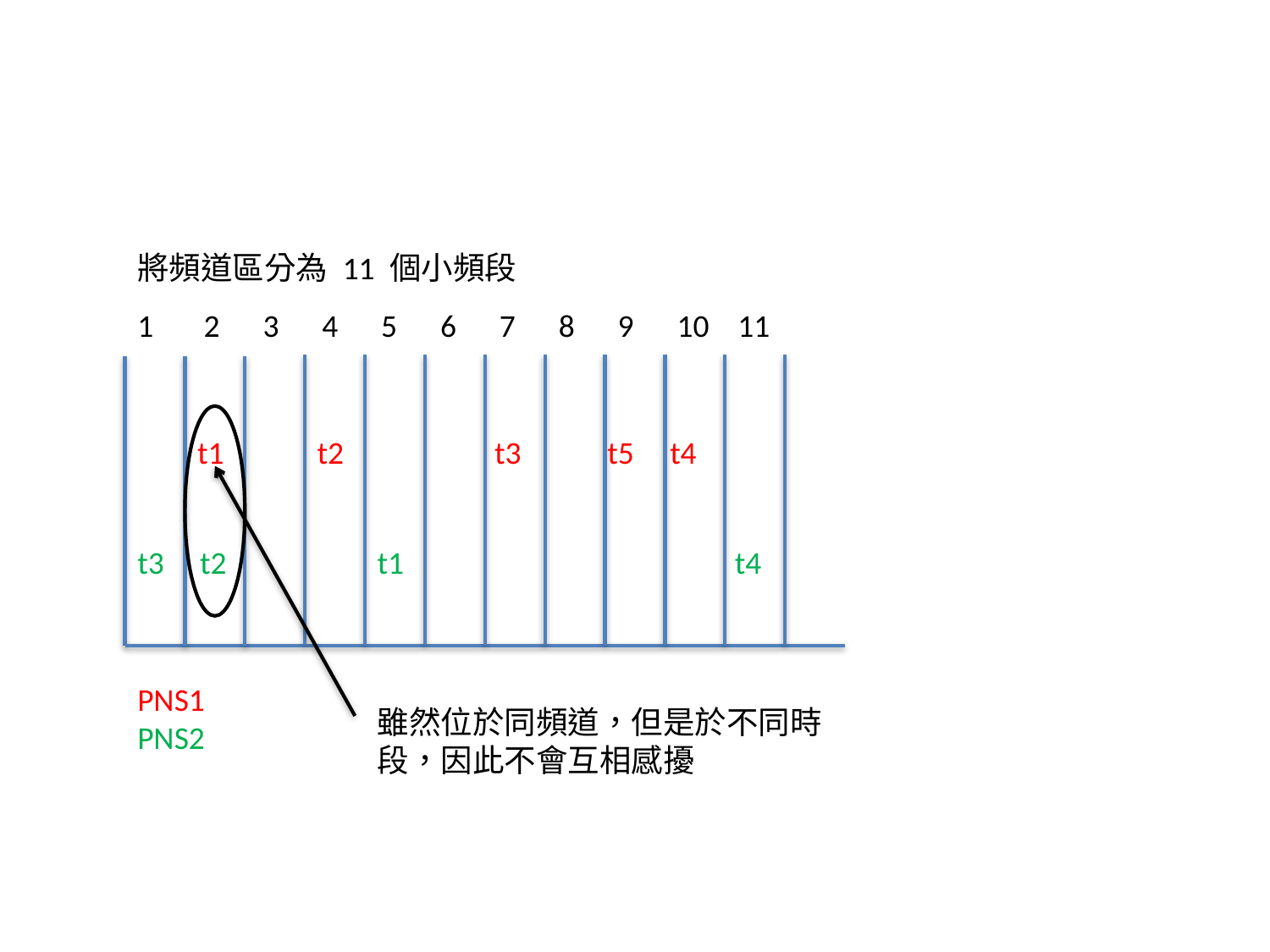

將頻道區分為 11 個小頻段
1       2      3      4      5      6      7      8      9      10    11

t1             t2                     t3            t5     t4
t3     t2                     t1                                              t4
PNS1
PNS2
雖然位於同頻道，但是於不同時段，因此不會互相感擾